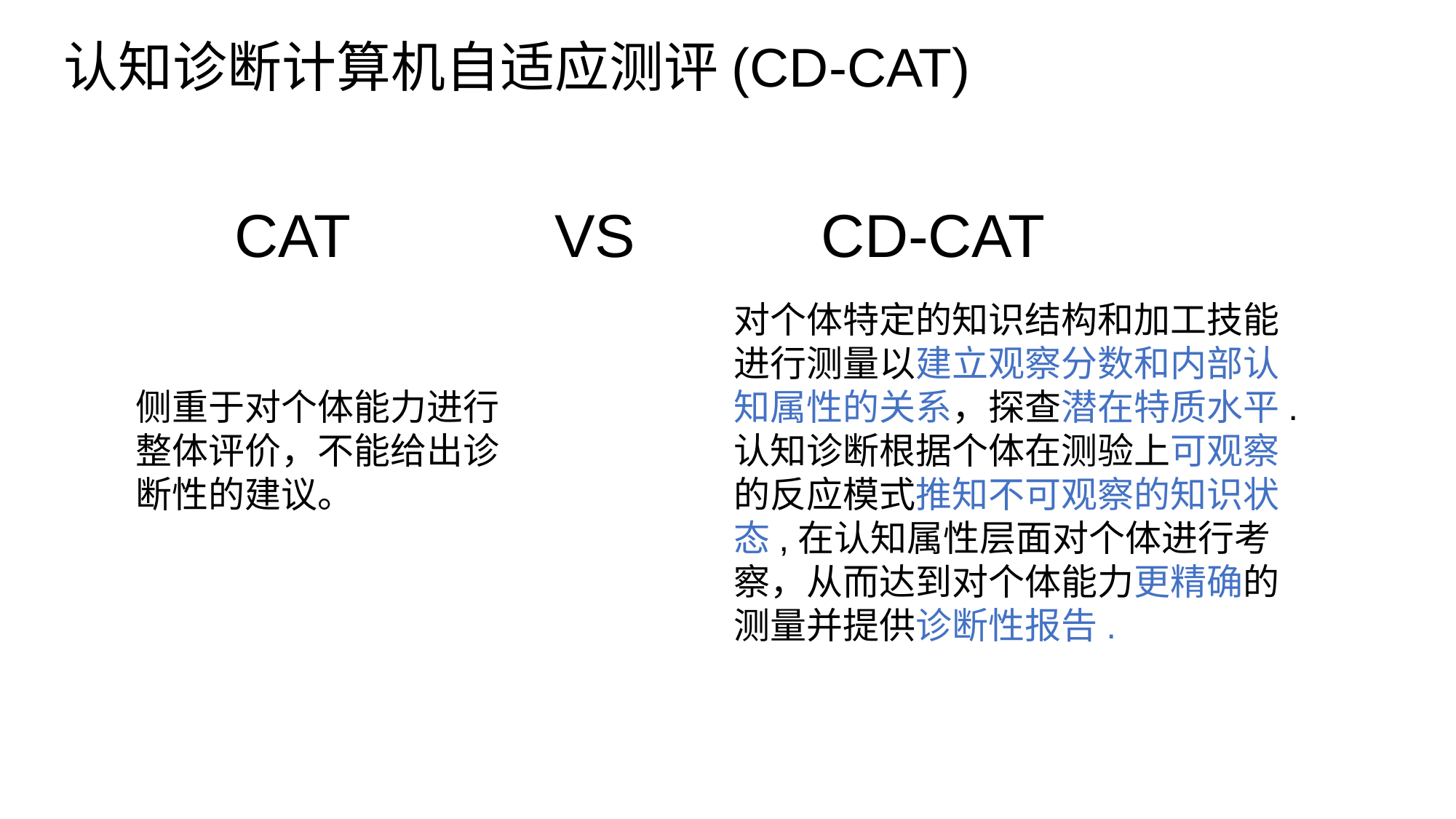

认知诊断计算机自适应测评(CD-CAT)
CAT             VS           CD-CAT
对个体特定的知识结构和加工技能进行测量以建立观察分数和内部认知属性的关系，探查潜在特质水平.
认知诊断根据个体在测验上可观察的反应模式推知不可观察的知识状态,在认知属性层面对个体进行考察，从而达到对个体能力更精确的
测量并提供诊断性报告.
侧重于对个体能力进行整体评价，不能给出诊断性的建议。